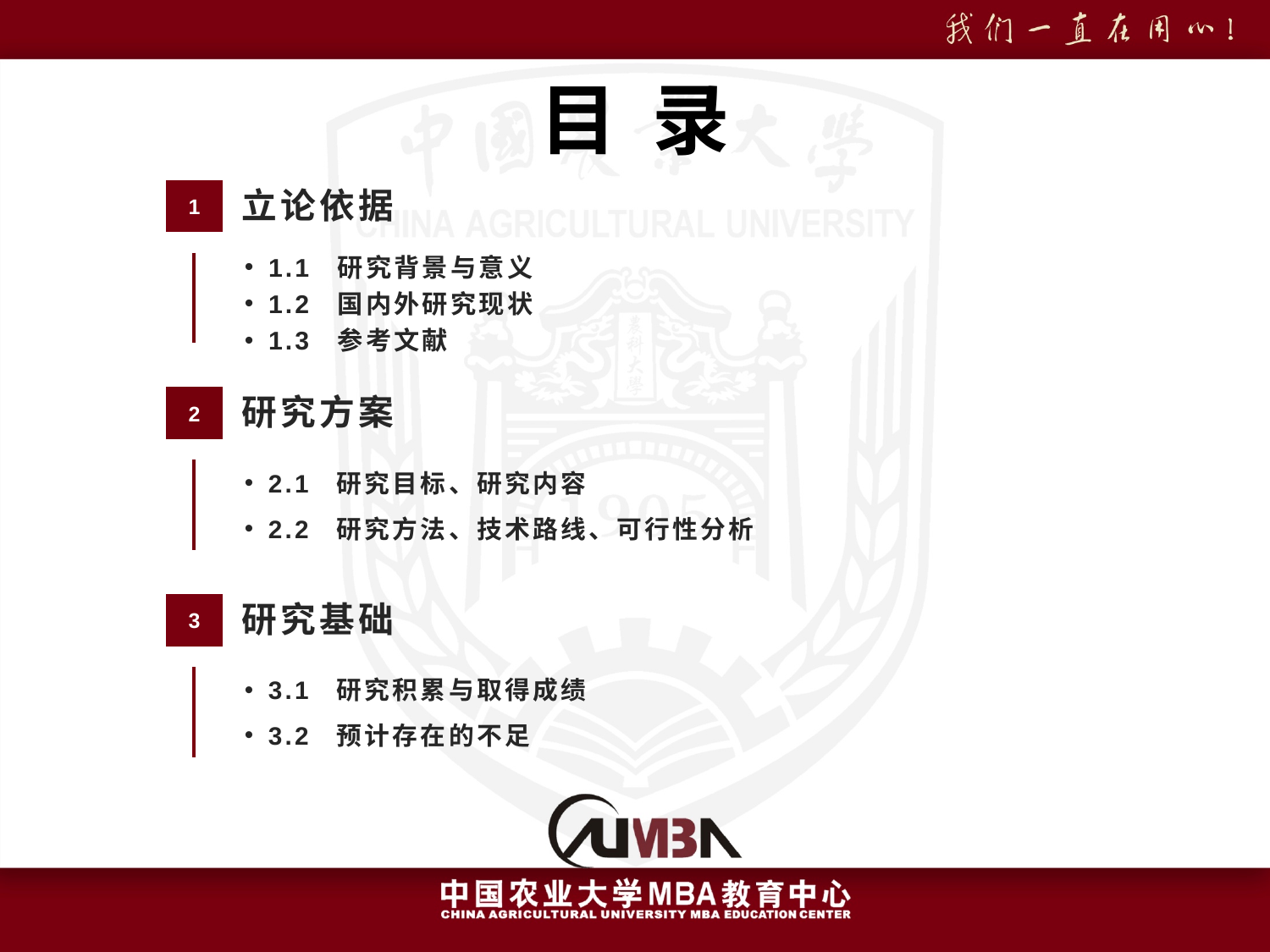

# 目  录
立论依据
1
1.1  研究背景与意义
1.2  国内外研究现状
1.3  参考文献
研究方案
2
2.1  研究目标、研究内容
2.2  研究方法、技术路线、可行性分析
研究基础
3
3.1  研究积累与取得成绩
3.2  预计存在的不足